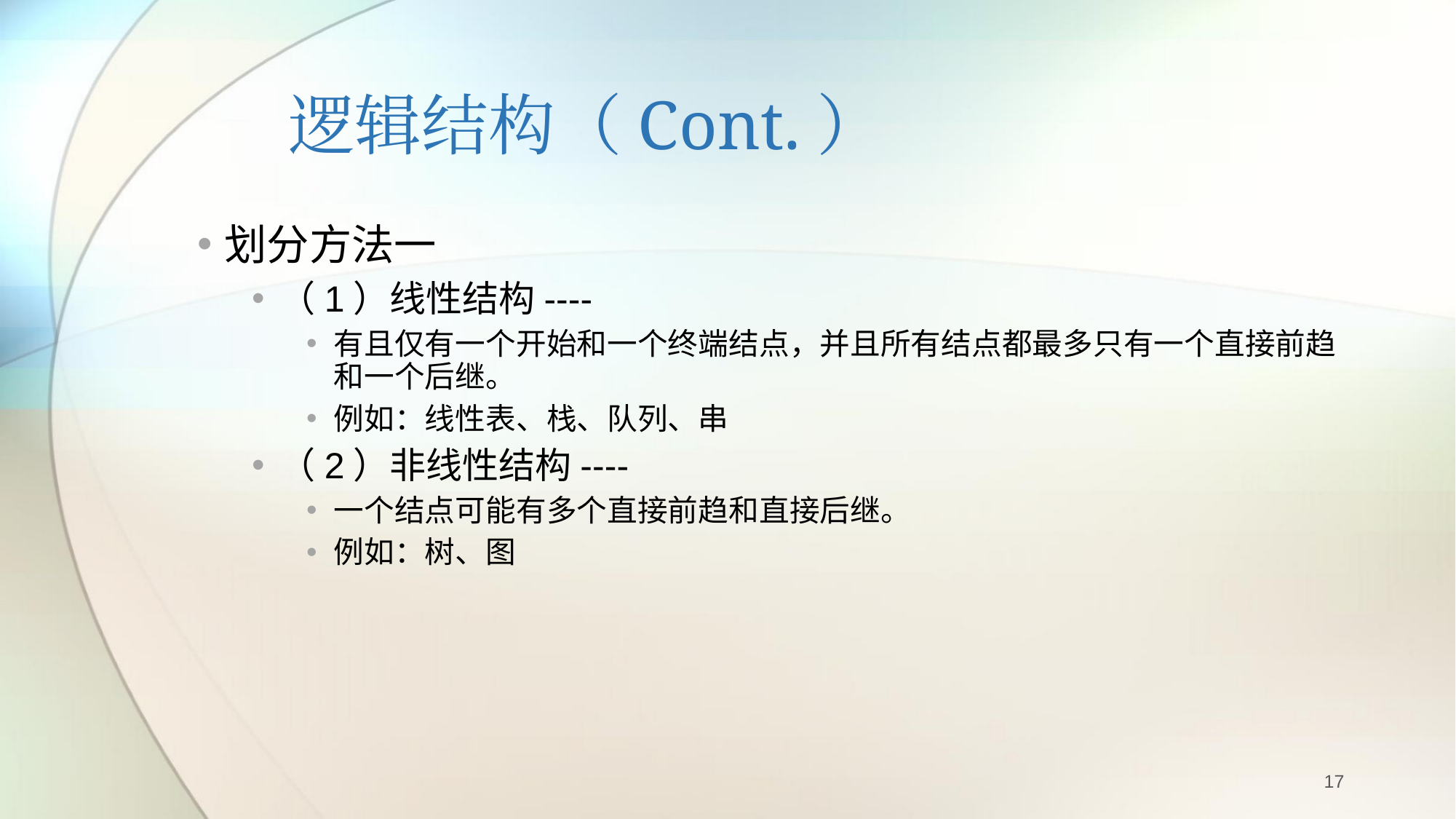

# 逻辑结构（Cont.）

划分方法一
（1）线性结构----
有且仅有一个开始和一个终端结点，并且所有结点都最多只有一个直接前趋和一个后继。
例如：线性表、栈、队列、串
（2）非线性结构----
一个结点可能有多个直接前趋和直接后继。
例如：树、图

17